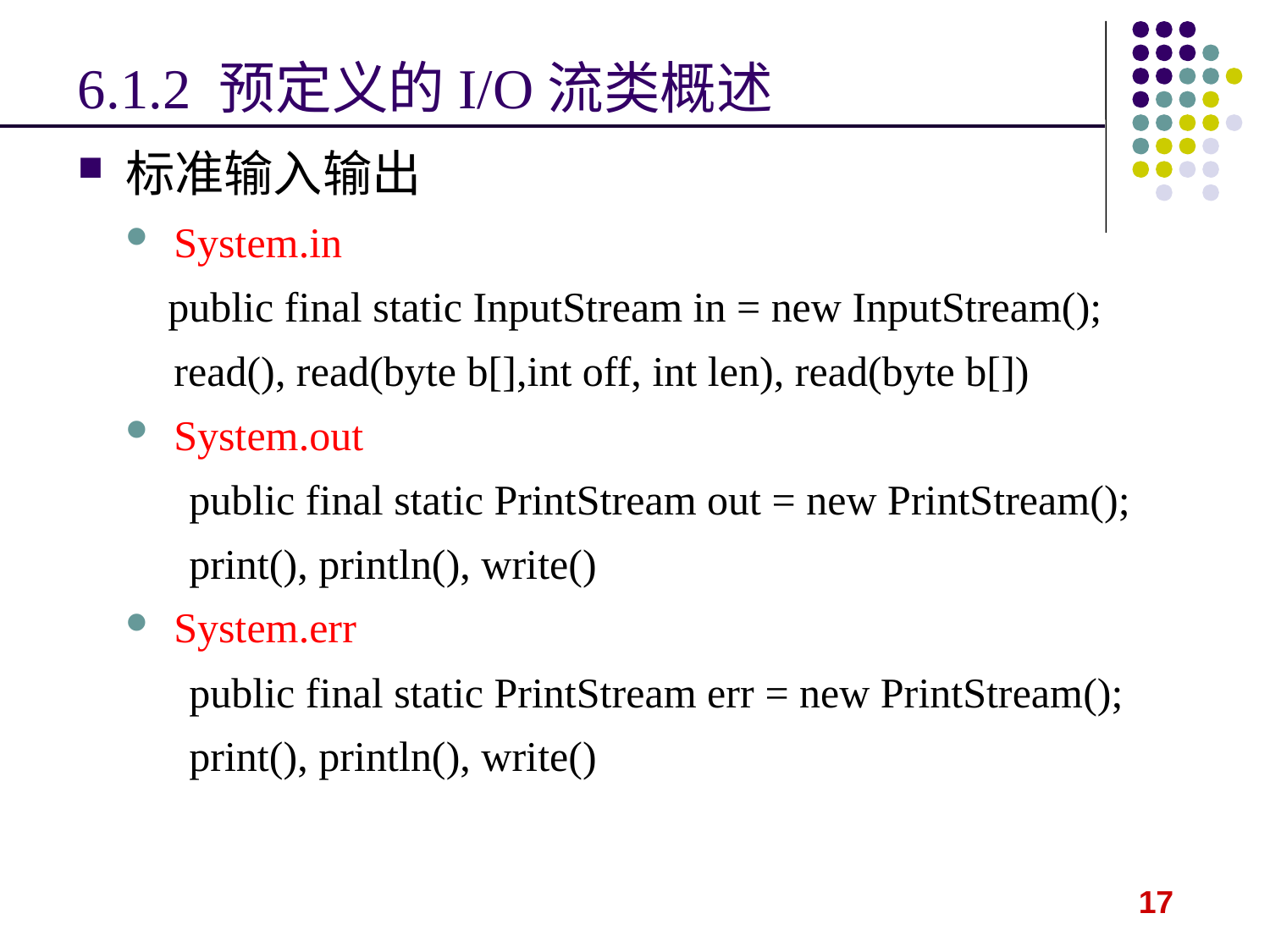

# 6.1.2 预定义的I/O流类概述
标准输入输出
System.in
    public final static InputStream in = new InputStream();
	read(), read(byte b[],int off, int len), read(byte b[])
System.out
      public final static PrintStream out = new PrintStream();
      print(), println(), write()
System.err
      public final static PrintStream err = new PrintStream();
      print(), println(), write()